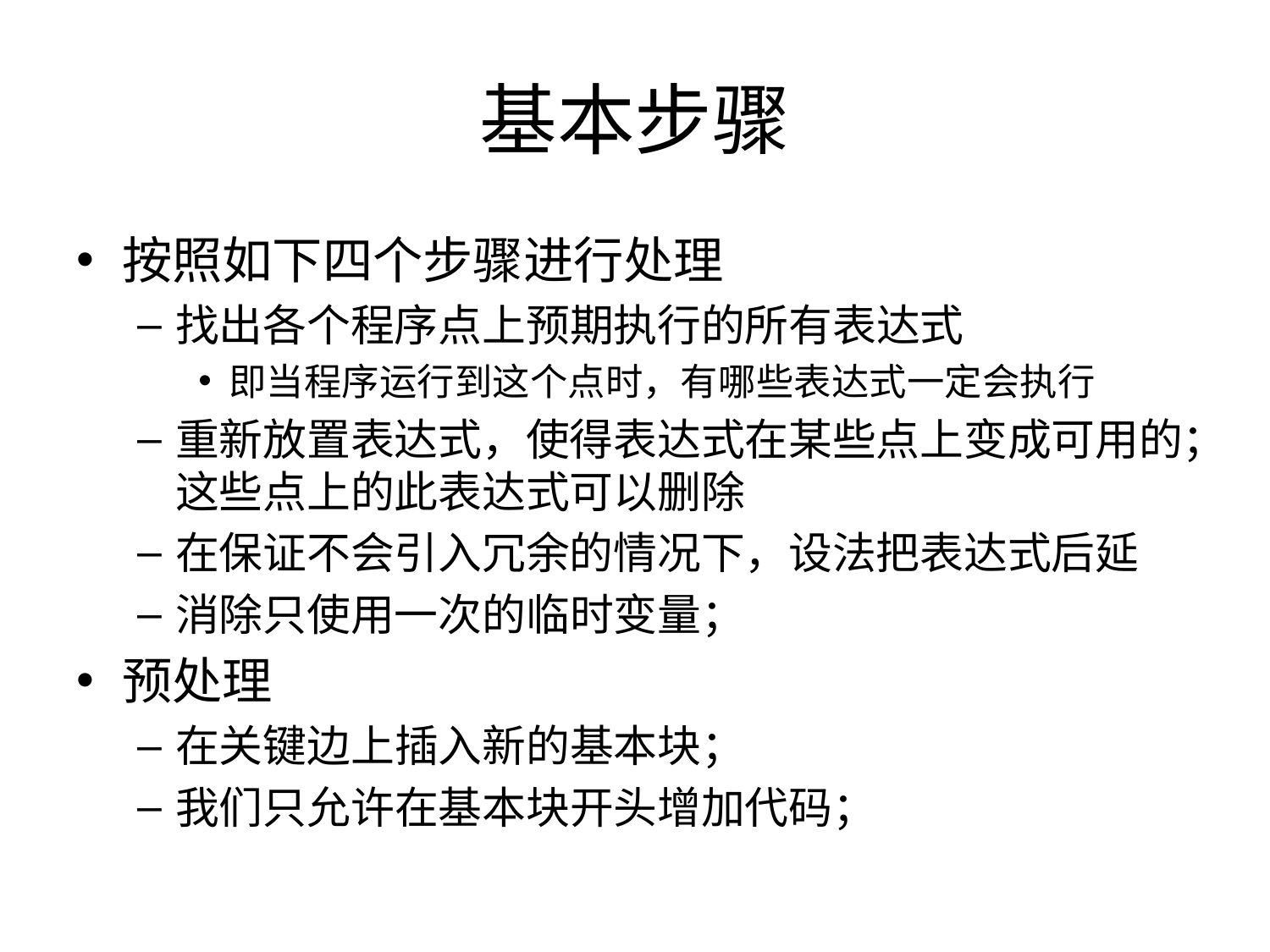

# 基本步骤
按照如下四个步骤进行处理
找出各个程序点上预期执行的所有表达式
即当程序运行到这个点时，有哪些表达式一定会执行
重新放置表达式，使得表达式在某些点上变成可用的；这些点上的此表达式可以删除
在保证不会引入冗余的情况下，设法把表达式后延
消除只使用一次的临时变量；
预处理
在关键边上插入新的基本块；
我们只允许在基本块开头增加代码；